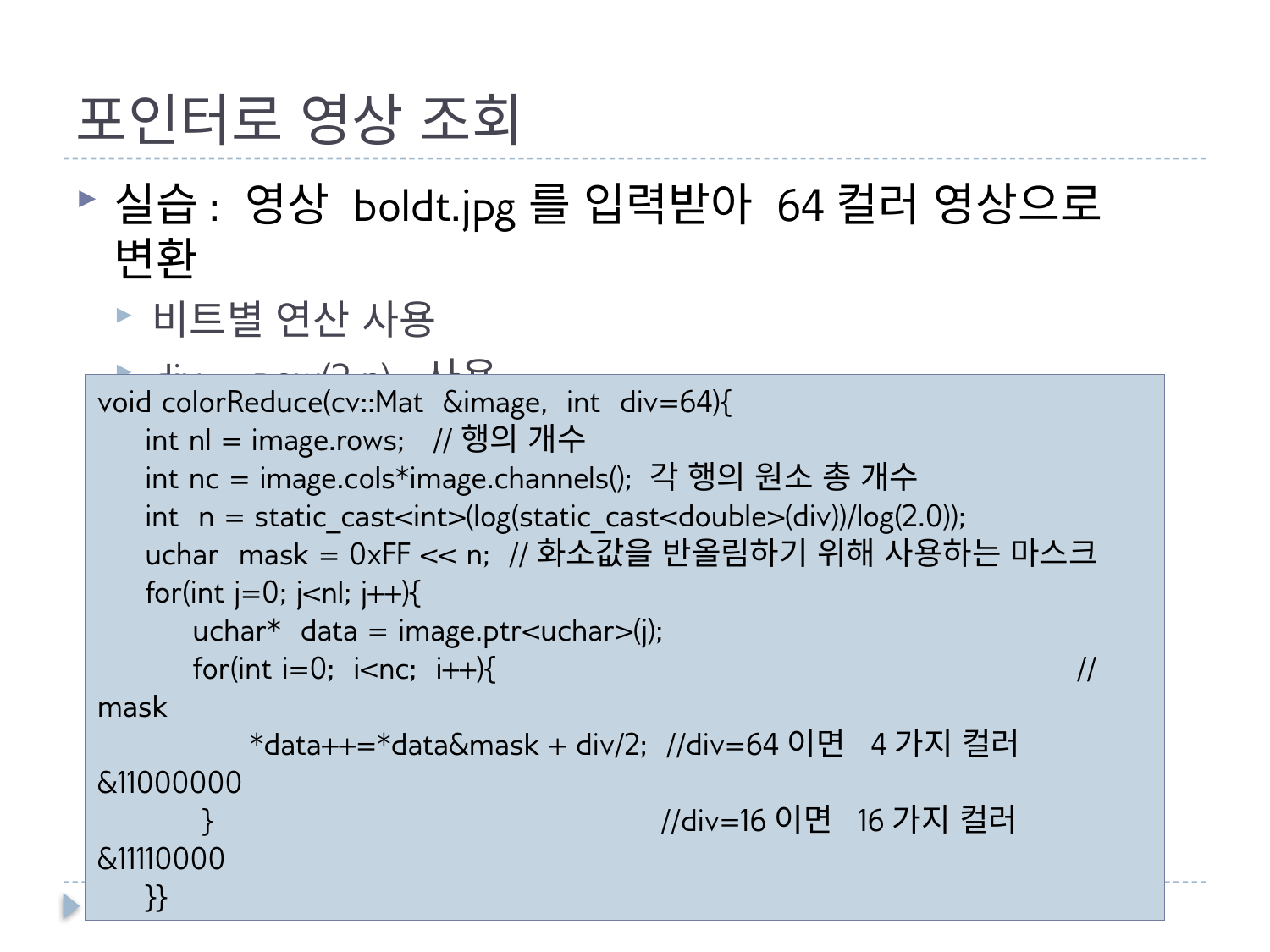

# 포인터로 영상 조회
실습: 영상 boldt.jpg를 입력받아 64컬러 영상으로 변환
비트별 연산 사용
div = pow(2,n); 사용

void colorReduce(cv::Mat  &image,  int  div=64){
     int nl = image.rows;   //행의 개수
     int nc = image.cols*image.channels(); 각 행의 원소 총 개수
     int  n = static_cast<int>(log(static_cast<double>(div))/log(2.0));
     uchar  mask = 0xFF << n;  //화소값을 반올림하기 위해 사용하는 마스크
     for(int j=0; j<nl; j++){
          uchar*  data = image.ptr<uchar>(j);
          for(int i=0;  i<nc;  i++){                                                             //mask
                *data++=*data&mask + div/2;  //div=64이면  4가지 컬러  &11000000
           }                                               //div=16이면  16가지 컬러  &11110000
     }}